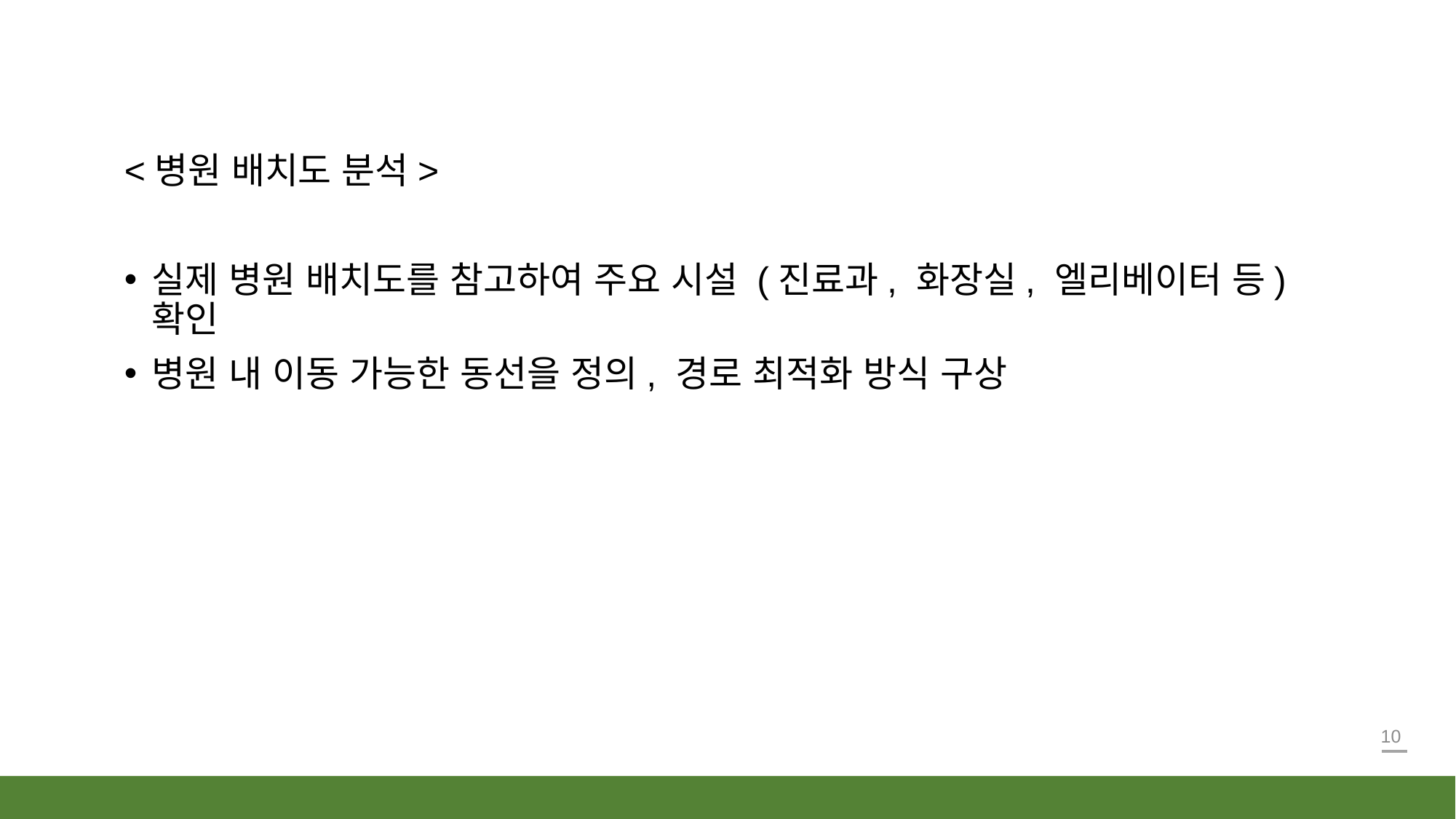

<병원 배치도 분석>

실제 병원 배치도를 참고하여 주요 시설 (진료과, 화장실, 엘리베이터 등) 확인
병원 내 이동 가능한 동선을 정의, 경로 최적화 방식 구상